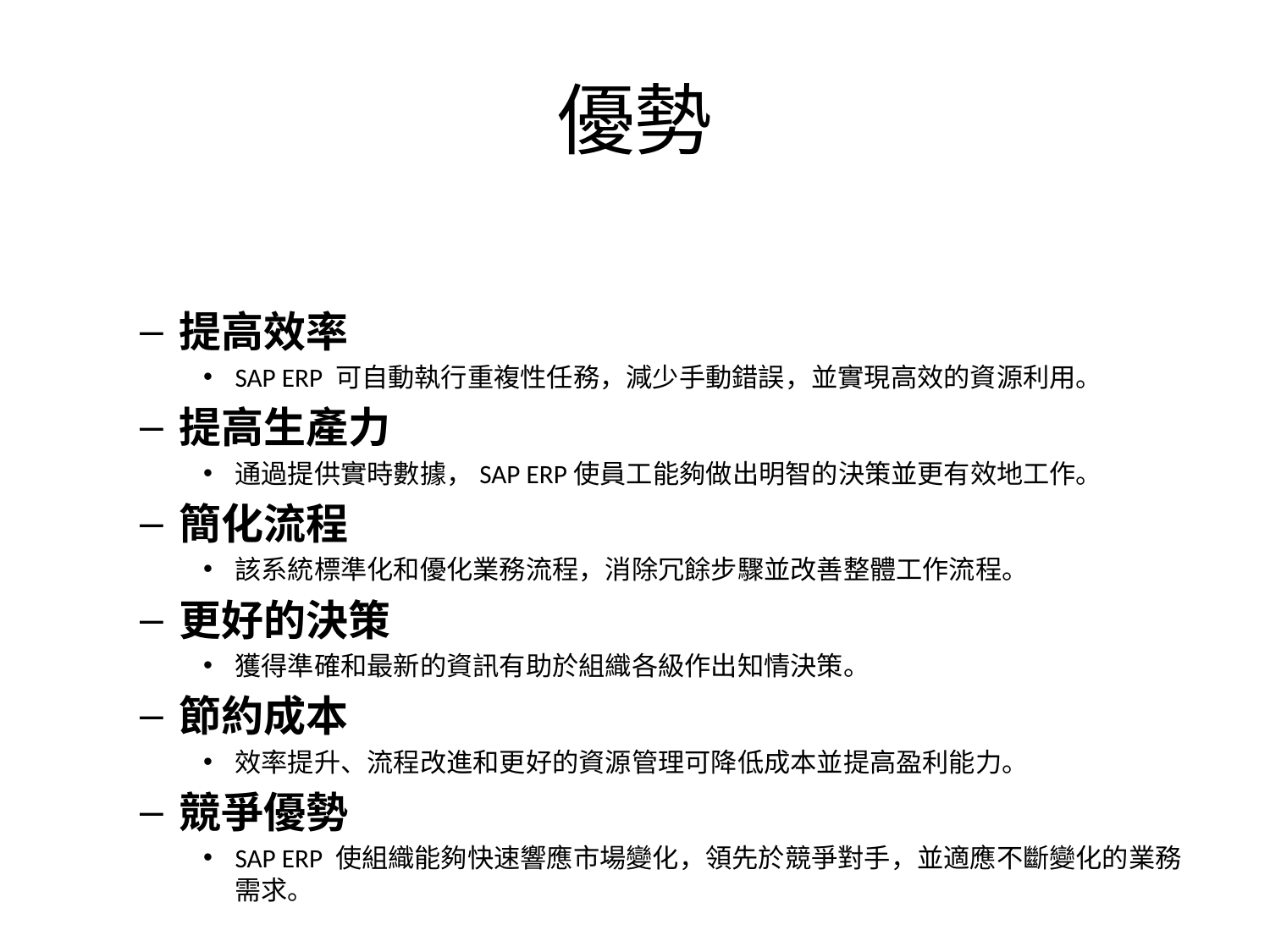

# 優勢

提高效率
SAP ERP 可自動執行重複性任務，減少手動錯誤，並實現高效的資源利用。
提高生產力
通過提供實時數據，SAP ERP使員工能夠做出明智的決策並更有效地工作。
簡化流程
該系統標準化和優化業務流程，消除冗餘步驟並改善整體工作流程。
更好的決策
獲得準確和最新的資訊有助於組織各級作出知情決策。
節約成本
效率提升、流程改進和更好的資源管理可降低成本並提高盈利能力。
競爭優勢
SAP ERP 使組織能夠快速響應市場變化，領先於競爭對手，並適應不斷變化的業務需求。